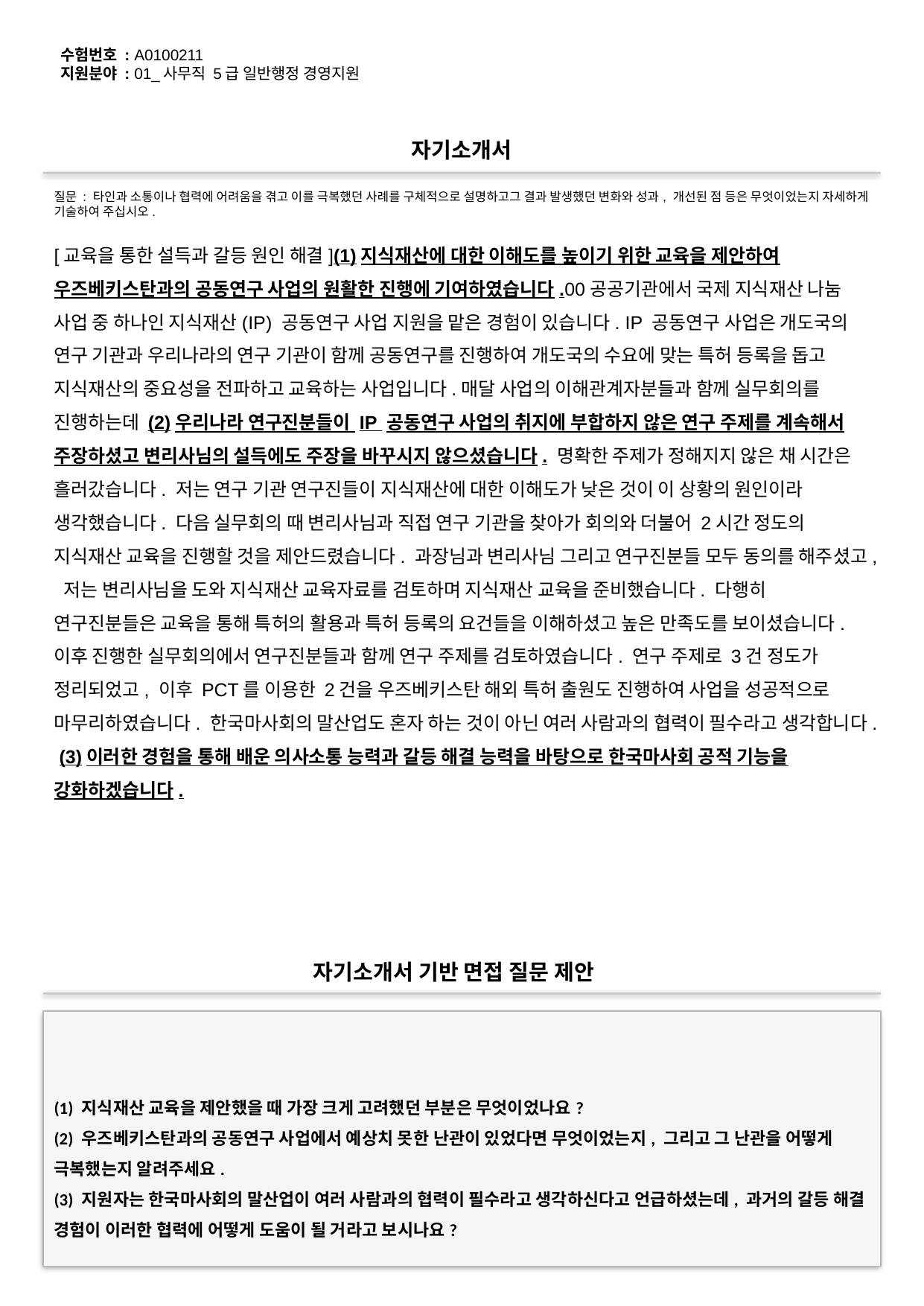

수험번호 : A0100211
지원분야 : 01_사무직 5급 일반행정 경영지원
#

자기소개서

질문 : 타인과 소통이나 협력에 어려움을 겪고 이를 극복했던 사례를 구체적으로 설명하고그 결과 발생했던 변화와 성과, 개선된 점 등은 무엇이었는지 자세하게 기술하여 주십시오.

[교육을 통한 설득과 갈등 원인 해결](1)지식재산에 대한 이해도를 높이기 위한 교육을 제안하여 우즈베키스탄과의 공동연구 사업의 원활한 진행에 기여하였습니다.00공공기관에서 국제 지식재산 나눔 사업 중 하나인 지식재산(IP) 공동연구 사업 지원을 맡은 경험이 있습니다. IP 공동연구 사업은 개도국의 연구 기관과 우리나라의 연구 기관이 함께 공동연구를 진행하여 개도국의 수요에 맞는 특허 등록을 돕고 지식재산의 중요성을 전파하고 교육하는 사업입니다.매달 사업의 이해관계자분들과 함께 실무회의를 진행하는데 (2)우리나라 연구진분들이 IP 공동연구 사업의 취지에 부합하지 않은 연구 주제를 계속해서 주장하셨고 변리사님의 설득에도 주장을 바꾸시지 않으셨습니다. 명확한 주제가 정해지지 않은 채 시간은 흘러갔습니다. 저는 연구 기관 연구진들이 지식재산에 대한 이해도가 낮은 것이 이 상황의 원인이라 생각했습니다. 다음 실무회의 때 변리사님과 직접 연구 기관을 찾아가 회의와 더불어 2시간 정도의 지식재산 교육을 진행할 것을 제안드렸습니다. 과장님과 변리사님 그리고 연구진분들 모두 동의를 해주셨고, 저는 변리사님을 도와 지식재산 교육자료를 검토하며 지식재산 교육을 준비했습니다. 다행히 연구진분들은 교육을 통해 특허의 활용과 특허 등록의 요건들을 이해하셨고 높은 만족도를 보이셨습니다. 이후 진행한 실무회의에서 연구진분들과 함께 연구 주제를 검토하였습니다. 연구 주제로 3건 정도가 정리되었고, 이후 PCT를 이용한 2건을 우즈베키스탄 해외 특허 출원도 진행하여 사업을 성공적으로 마무리하였습니다. 한국마사회의 말산업도 혼자 하는 것이 아닌 여러 사람과의 협력이 필수라고 생각합니다. (3)이러한 경험을 통해 배운 의사소통 능력과 갈등 해결 능력을 바탕으로 한국마사회 공적 기능을 강화하겠습니다.

자기소개서 기반 면접 질문 제안

(1) 지식재산 교육을 제안했을 때 가장 크게 고려했던 부분은 무엇이었나요?
(2) 우즈베키스탄과의 공동연구 사업에서 예상치 못한 난관이 있었다면 무엇이었는지, 그리고 그 난관을 어떻게 극복했는지 알려주세요.
(3) 지원자는 한국마사회의 말산업이 여러 사람과의 협력이 필수라고 생각하신다고 언급하셨는데, 과거의 갈등 해결 경험이 이러한 협력에 어떻게 도움이 될 거라고 보시나요?